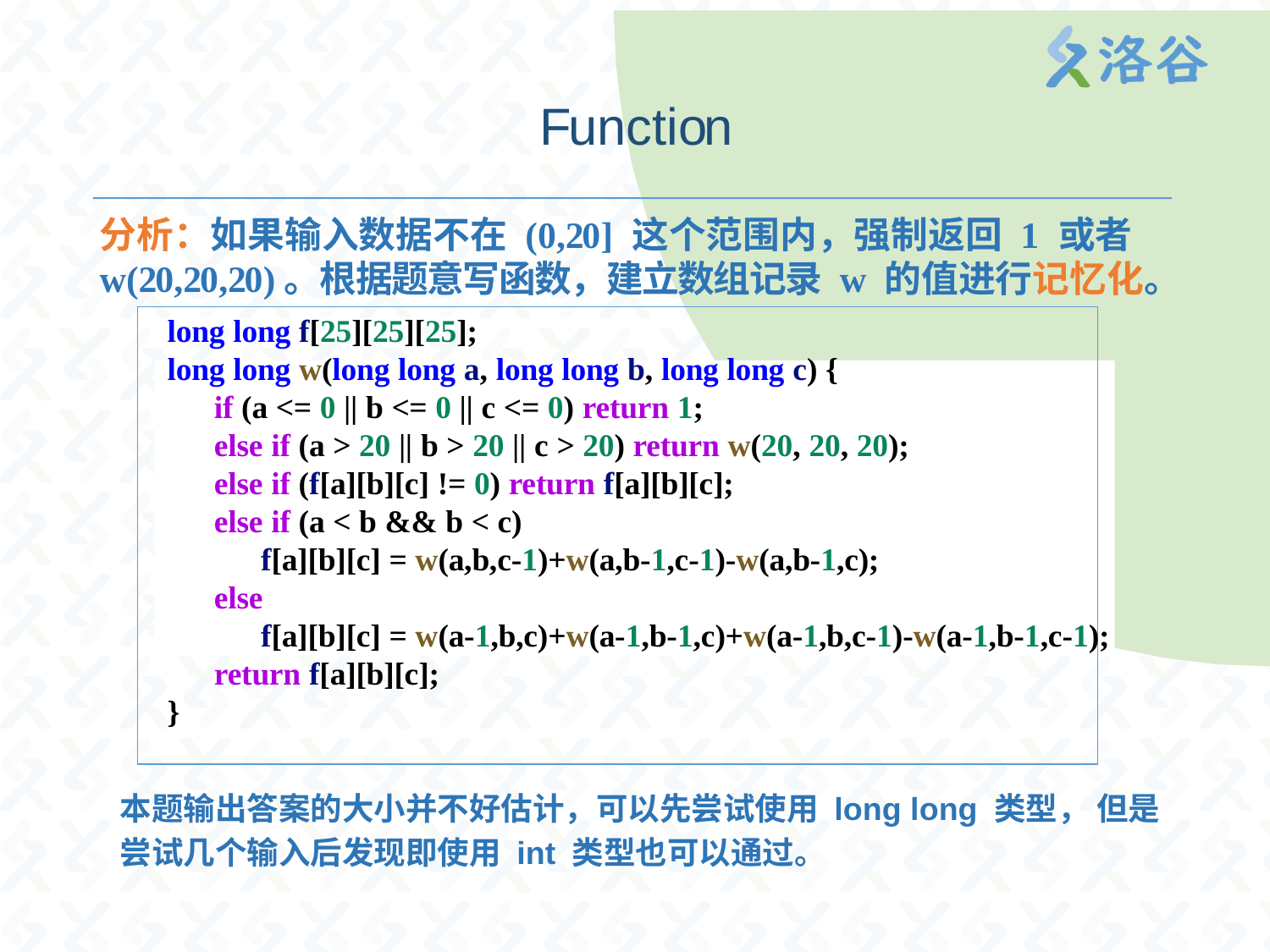

# Function

分析：如果输入数据不在 (0,20] 这个范围内，强制返回 1 或者
w(20,20,20)。根据题意写函数，建立数组记录 w 的值进行记忆化。

long long f[25][25][25];
long long w(long long a, long long b, long long c) {
if (a <= 0 || b <= 0 || c <= 0) return 1;
else if (a > 20 || b > 20 || c > 20) return w(20, 20, 20);
else if (f[a][b][c] != 0) return f[a][b][c];
else if (a < b && b < c)
f[a][b][c] = w(a,b,c-1)+w(a,b-1,c-1)-w(a,b-1,c);
else
f[a][b][c] = w(a-1,b,c)+w(a-1,b-1,c)+w(a-1,b,c-1)-w(a-1,b-1,c-1);
return f[a][b][c];
}

本题输出答案的大小并不好估计，可以先尝试使用 long long 类型， 但是尝试几个输入后发现即使用 int 类型也可以通过。